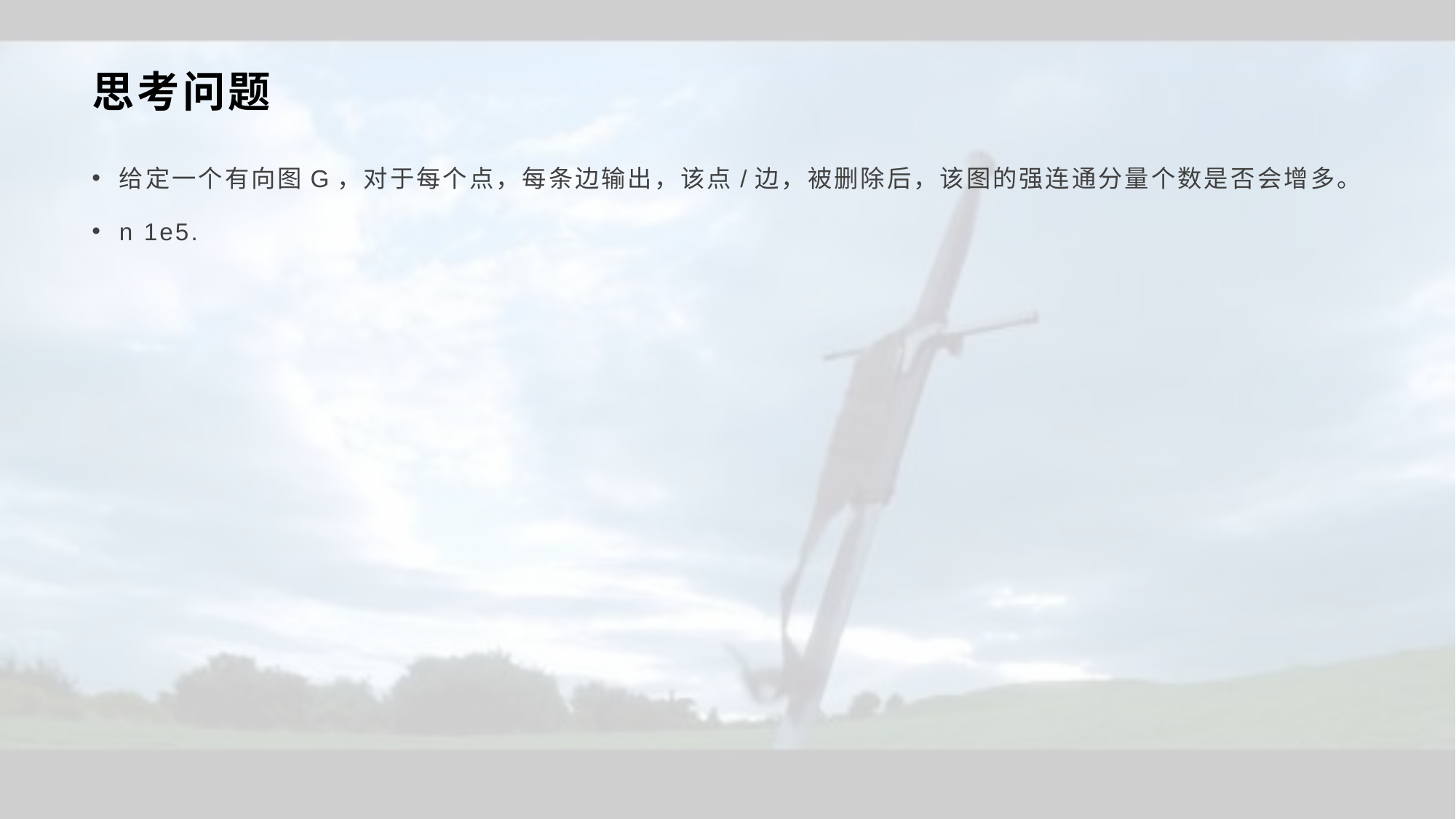

# 思考问题
给定一个有向图G，对于每个点，每条边输出，该点/边，被删除后，该图的强连通分量个数是否会增多。
n 1e5.